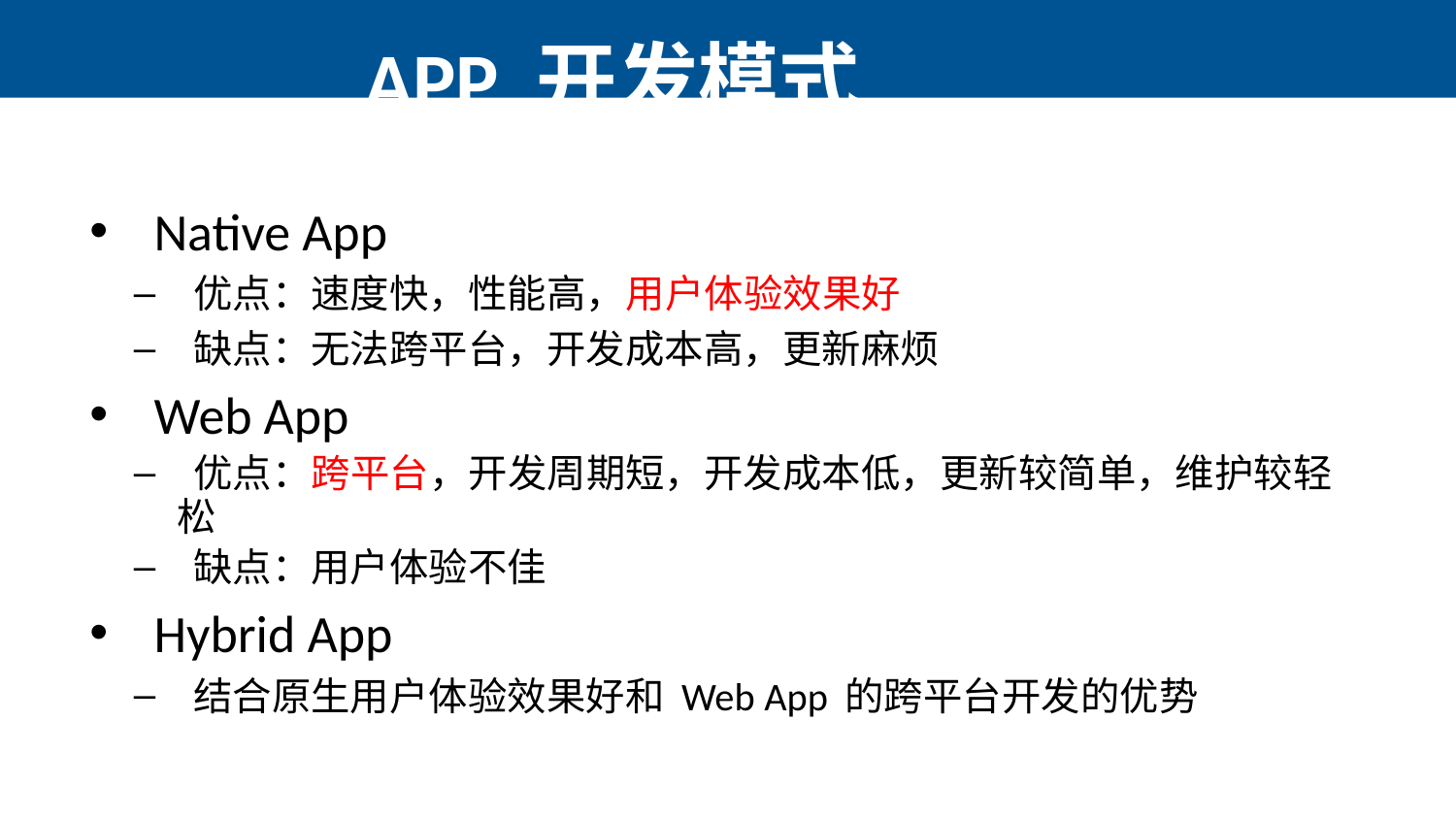

APP 开发模式
 Native App
 优点：速度快，性能高，用户体验效果好
 缺点：无法跨平台，开发成本高，更新麻烦
 Web App
 优点：跨平台，开发周期短，开发成本低，更新较简单，维护较轻松
 缺点：用户体验不佳
 Hybrid App
 结合原生用户体验效果好和 Web App 的跨平台开发的优势